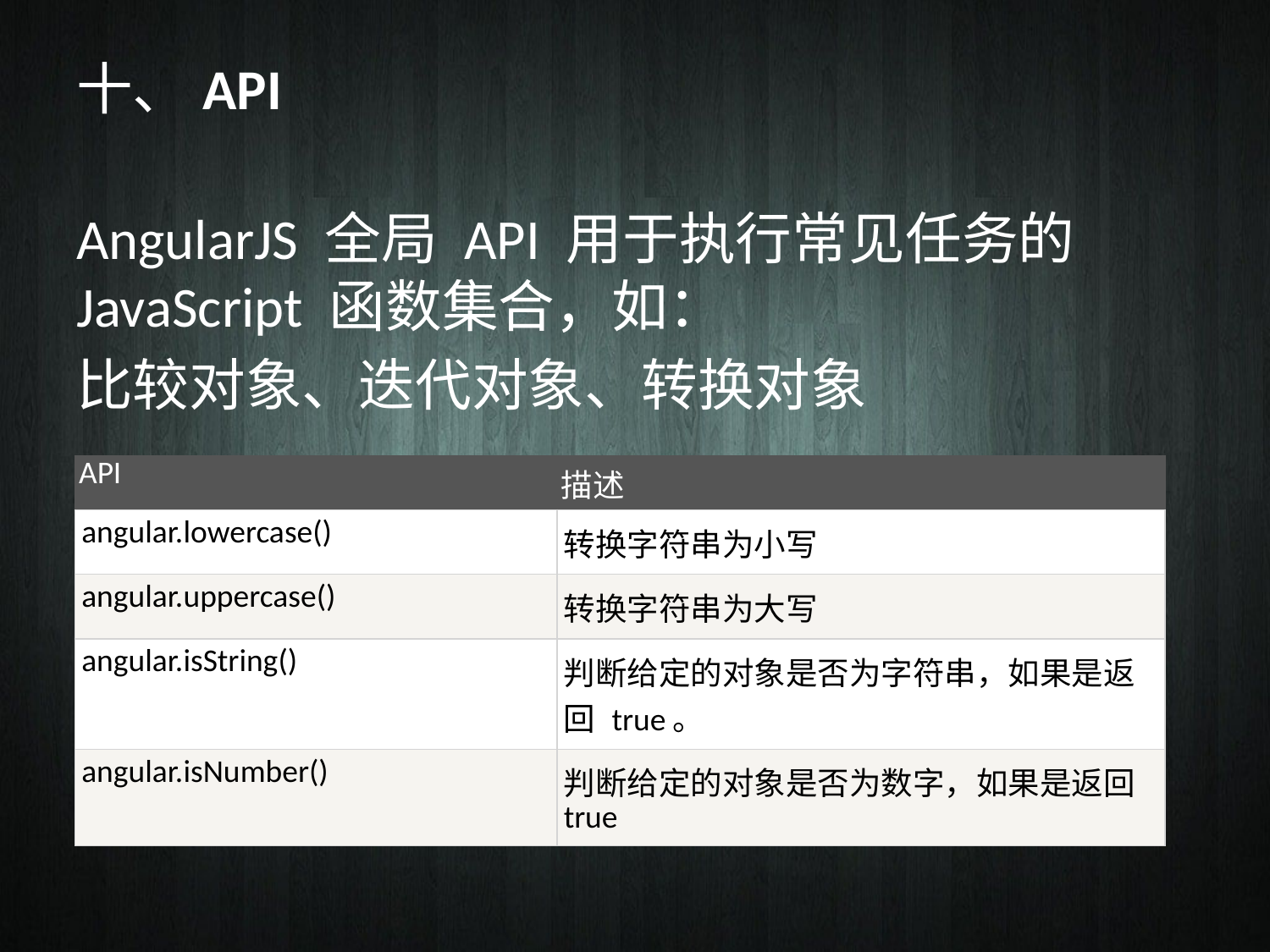

# 十、API
AngularJS 全局 API 用于执行常见任务的 JavaScript 函数集合，如：
比较对象、迭代对象、转换对象

| API | 描述 |
| --- | --- |
| angular.lowercase() | 转换字符串为小写 |
| angular.uppercase() | 转换字符串为大写 |
| angular.isString() | 判断给定的对象是否为字符串，如果是返回 true。 |
| angular.isNumber() | 判断给定的对象是否为数字，如果是返回 true |